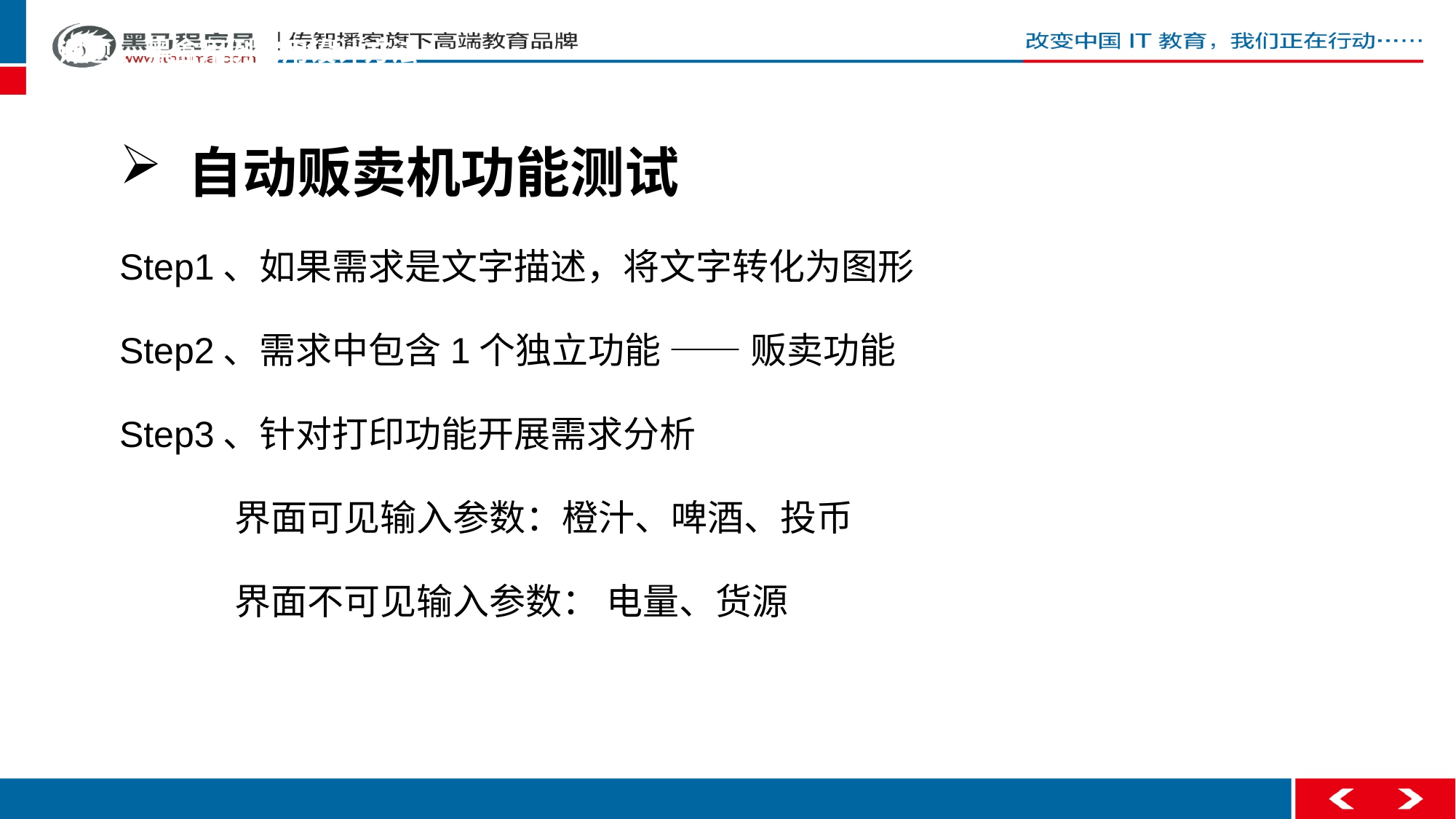

课题 、黑盒用例常用设计方法
 自动贩卖机功能测试
Step1、如果需求是文字描述，将文字转化为图形
Step2、需求中包含1个独立功能 —— 贩卖功能
Step3、针对打印功能开展需求分析
             界面可见输入参数：橙汁、啤酒、投币
             界面不可见输入参数： 电量、货源